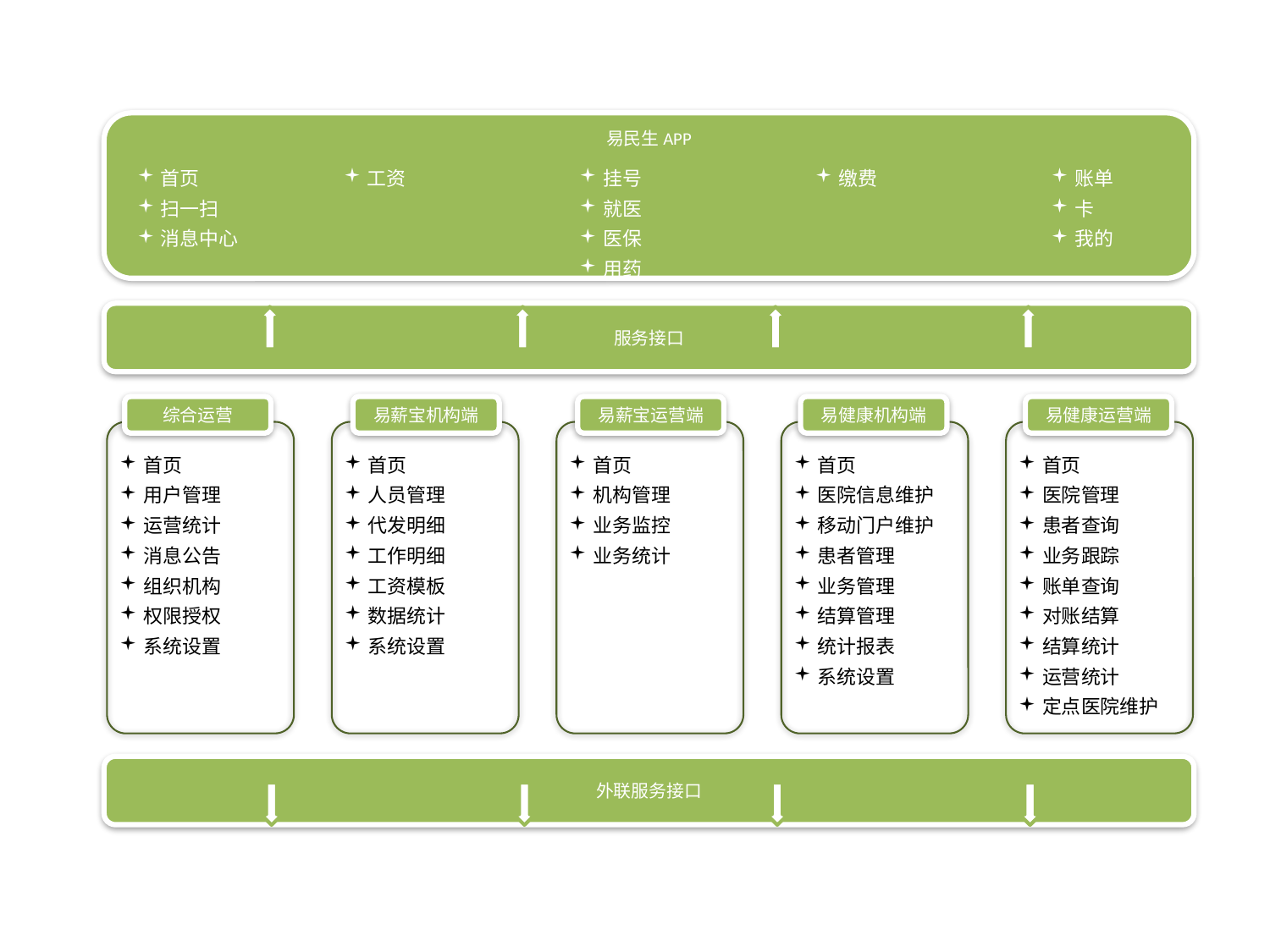

易民生APP
首页
扫一扫
消息中心
工资
挂号
就医
医保
用药
缴费

账单
卡
我的

服务接口

综合运营

首页
用户管理
运营统计
消息公告
组织机构
权限授权
系统设置
易薪宝机构端

首页
人员管理
代发明细
工作明细
工资模板
数据统计
系统设置
易薪宝运营端

首页
机构管理
业务监控
业务统计
易健康机构端

首页
医院信息维护
移动门户维护
患者管理
业务管理
结算管理
统计报表
系统设置
易健康运营端

首页
医院管理
患者查询
业务跟踪
账单查询
对账结算
结算统计
运营统计
定点医院维护
外联服务接口